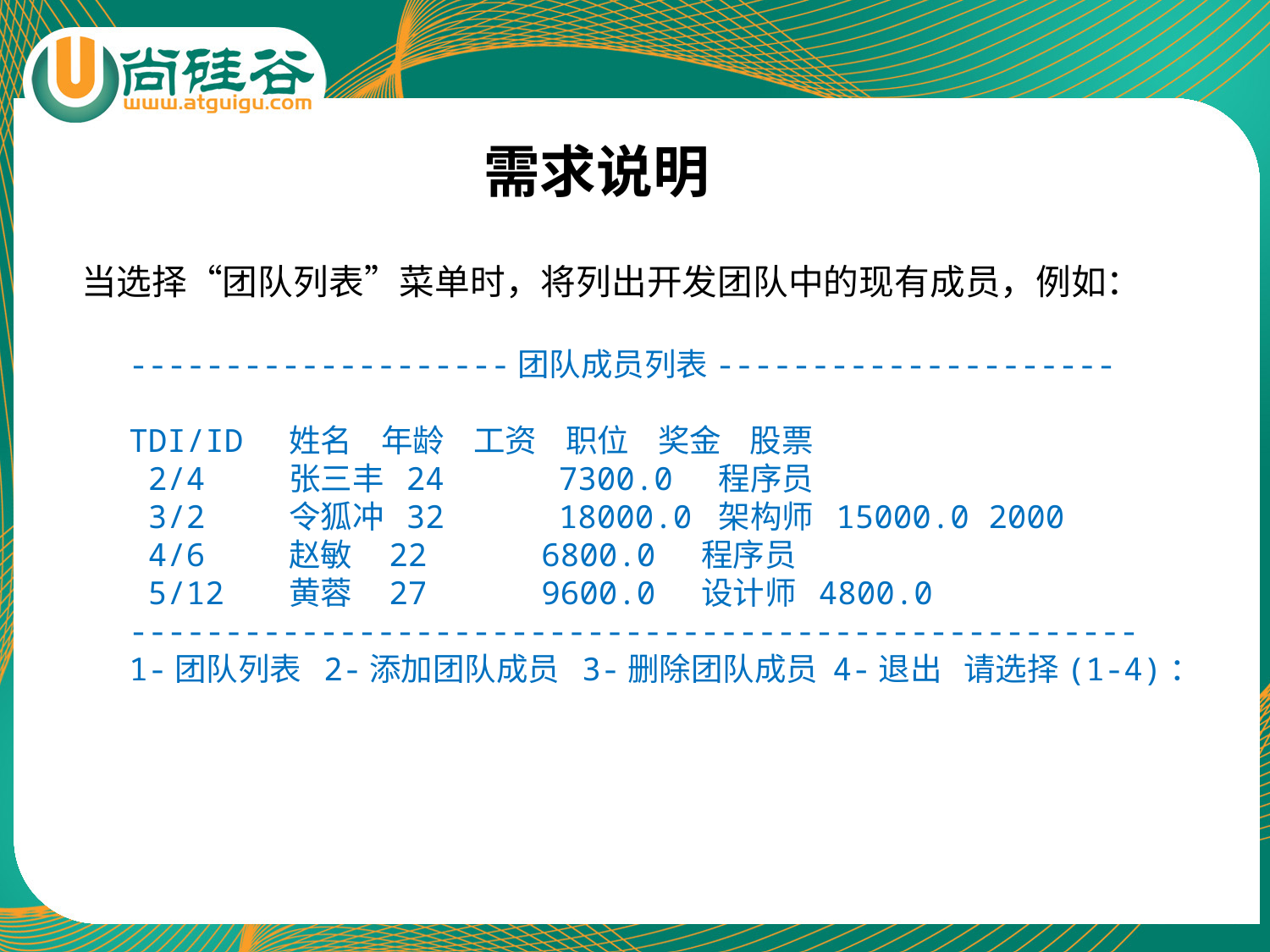

需求说明
当选择“团队列表”菜单时，将列出开发团队中的现有成员，例如：

--------------------团队成员列表---------------------

TDI/ID  姓名    年龄    工资    职位    奖金    股票
 2/4    张三丰  24      7300.0  程序员
 3/2    令狐冲  32      18000.0 架构师  15000.0 2000
 4/6    赵敏    22      6800.0  程序员
 5/12   黄蓉    27      9600.0  设计师  4800.0
-----------------------------------------------------
1-团队列表  2-添加团队成员  3-删除团队成员 4-退出   请选择(1-4)：